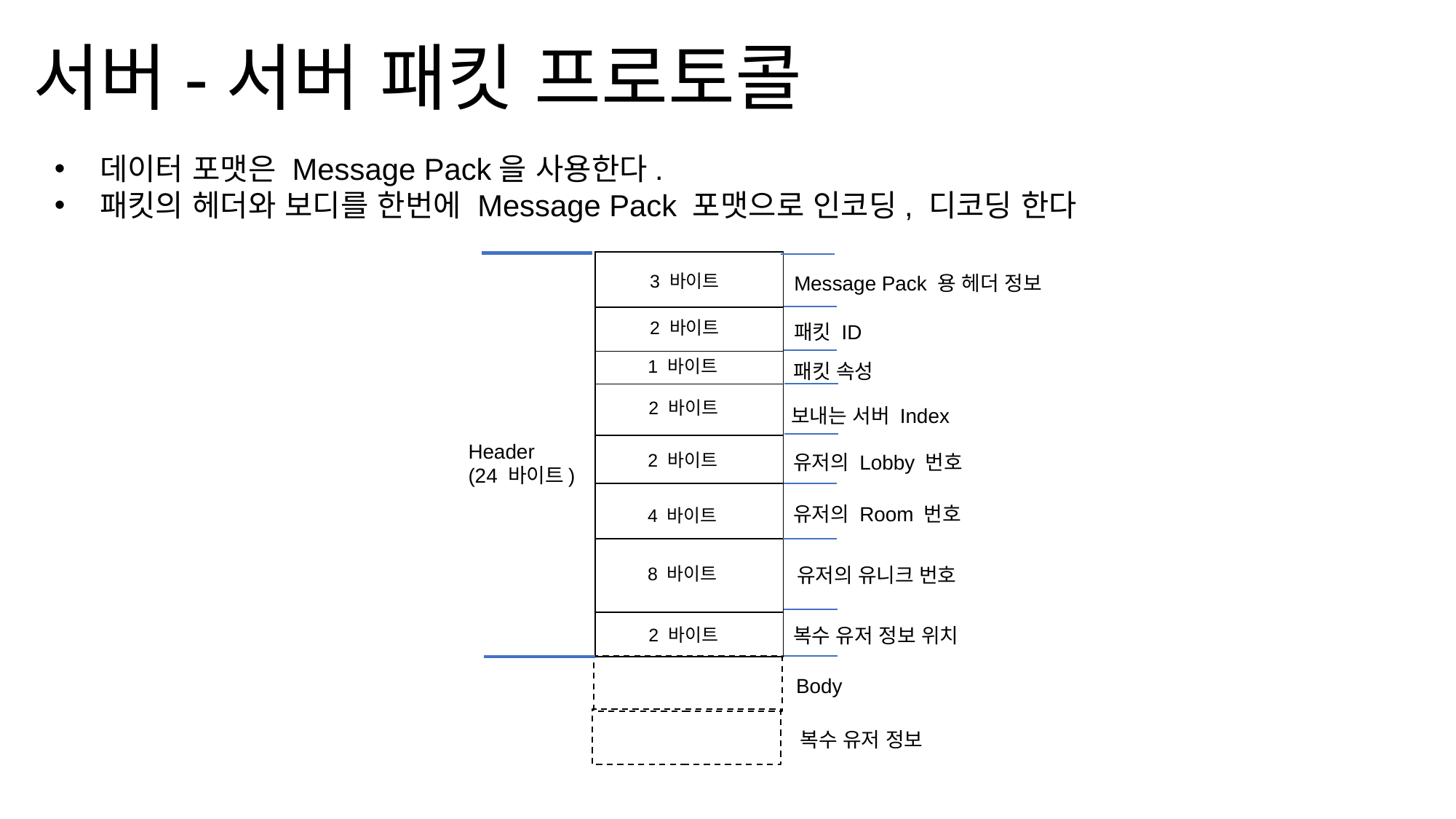

서버-서버 패킷 프로토콜
데이터 포맷은 Message Pack을 사용한다.
패킷의 헤더와 보디를 한번에 Message Pack 포맷으로 인코딩, 디코딩 한다
|  |
| --- |
|  |
|  |
|  |
|  |
|  |
|  |
|  |
3 바이트
Message Pack 용 헤더 정보
2 바이트
패킷 ID
1 바이트
패킷 속성
2 바이트
보내는 서버 Index
Header
(24 바이트)
2 바이트
유저의 Lobby 번호
유저의 Room 번호
4 바이트
8 바이트
유저의 유니크 번호
복수 유저 정보 위치
2 바이트

Body

복수 유저 정보